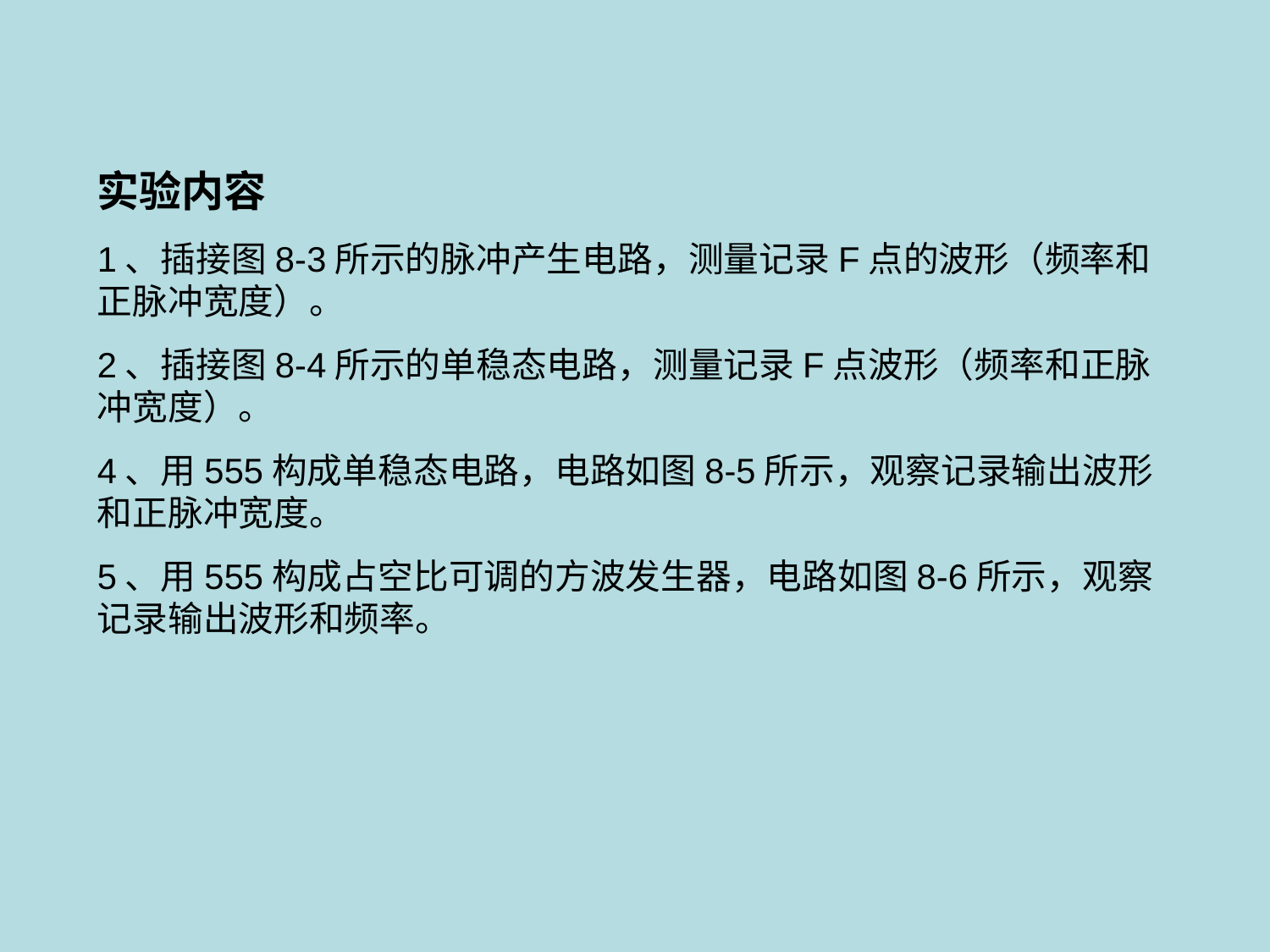

实验内容
1、插接图8-3所示的脉冲产生电路，测量记录F点的波形（频率和正脉冲宽度）。
2、插接图8-4所示的单稳态电路，测量记录F点波形（频率和正脉冲宽度）。
4、用555构成单稳态电路，电路如图8-5所示，观察记录输出波形和正脉冲宽度。
5、用555构成占空比可调的方波发生器，电路如图8-6所示，观察记录输出波形和频率。